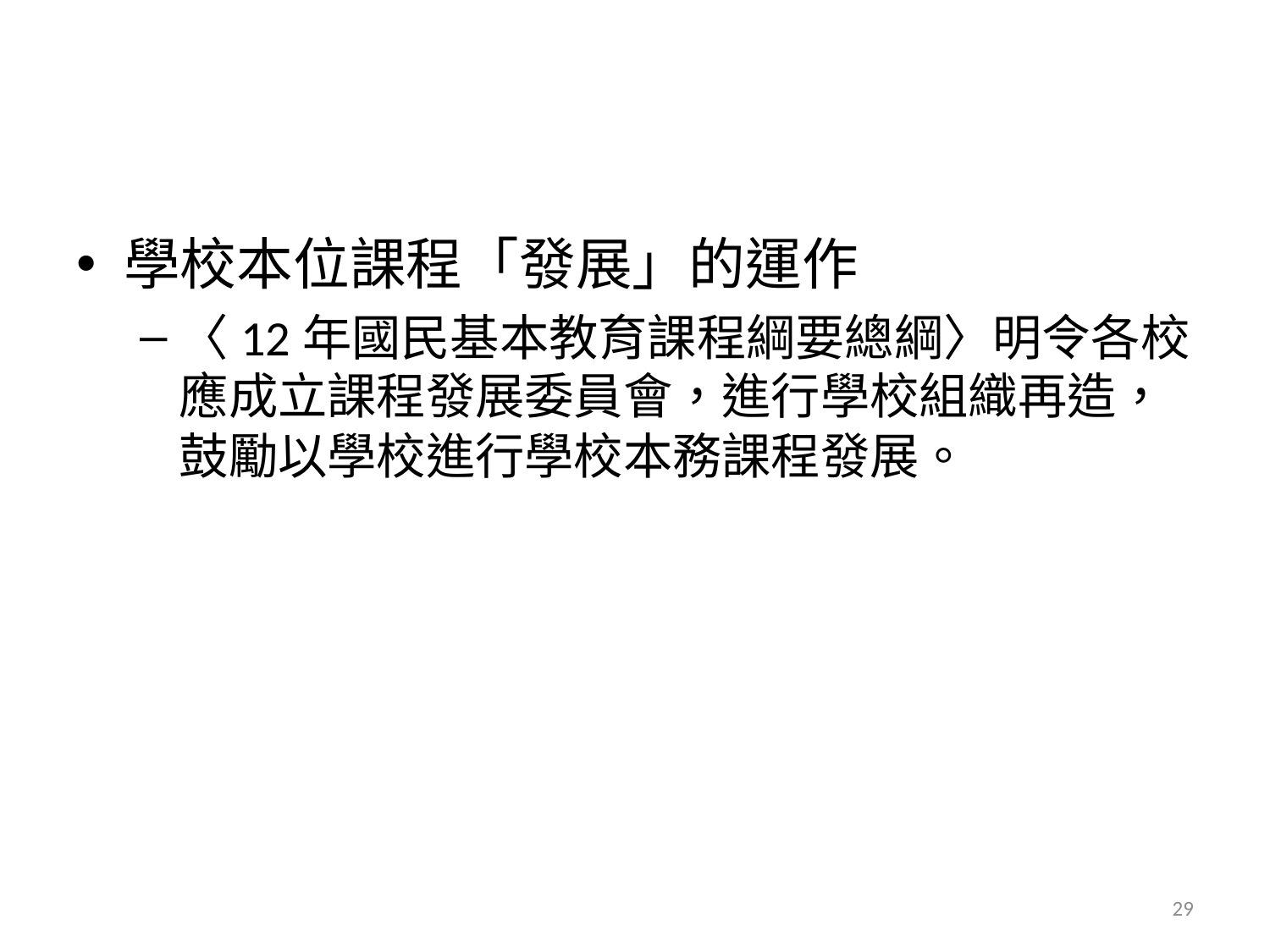

#
學校本位課程「發展」的運作
〈12年國民基本教育課程綱要總綱〉明令各校應成立課程發展委員會，進行學校組織再造，鼓勵以學校進行學校本務課程發展。

29